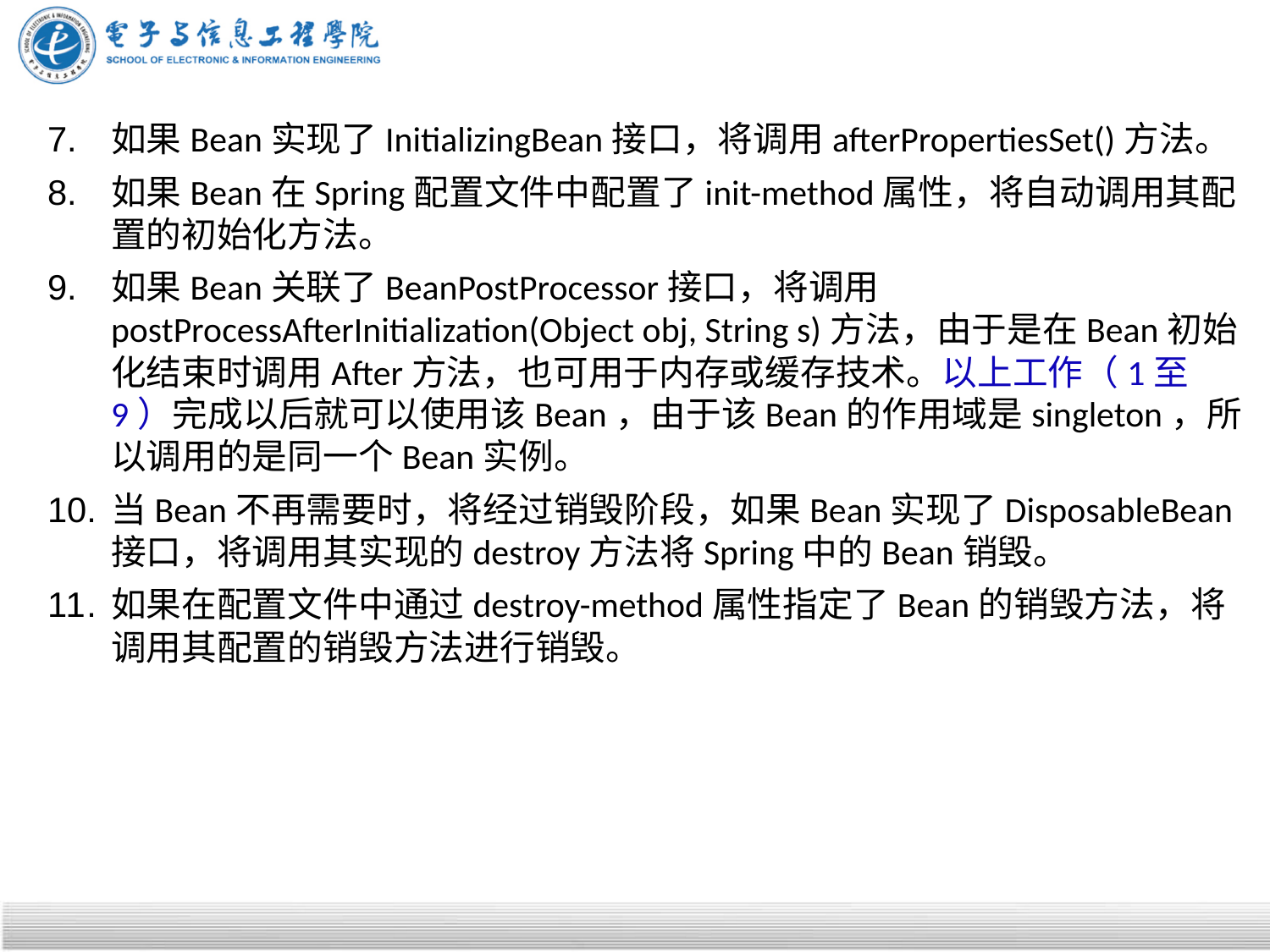

如果Bean实现了InitializingBean接口，将调用afterPropertiesSet()方法。
如果Bean在Spring配置文件中配置了init-method属性，将自动调用其配置的初始化方法。
如果Bean关联了BeanPostProcessor接口，将调用postProcessAfterInitialization(Object obj, String s)方法，由于是在Bean初始化结束时调用After方法，也可用于内存或缓存技术。以上工作（1至9）完成以后就可以使用该Bean，由于该Bean的作用域是singleton，所以调用的是同一个Bean实例。
当Bean不再需要时，将经过销毁阶段，如果Bean实现了DisposableBean接口，将调用其实现的destroy方法将Spring中的Bean销毁。
如果在配置文件中通过destroy-method属性指定了Bean的销毁方法，将调用其配置的销毁方法进行销毁。